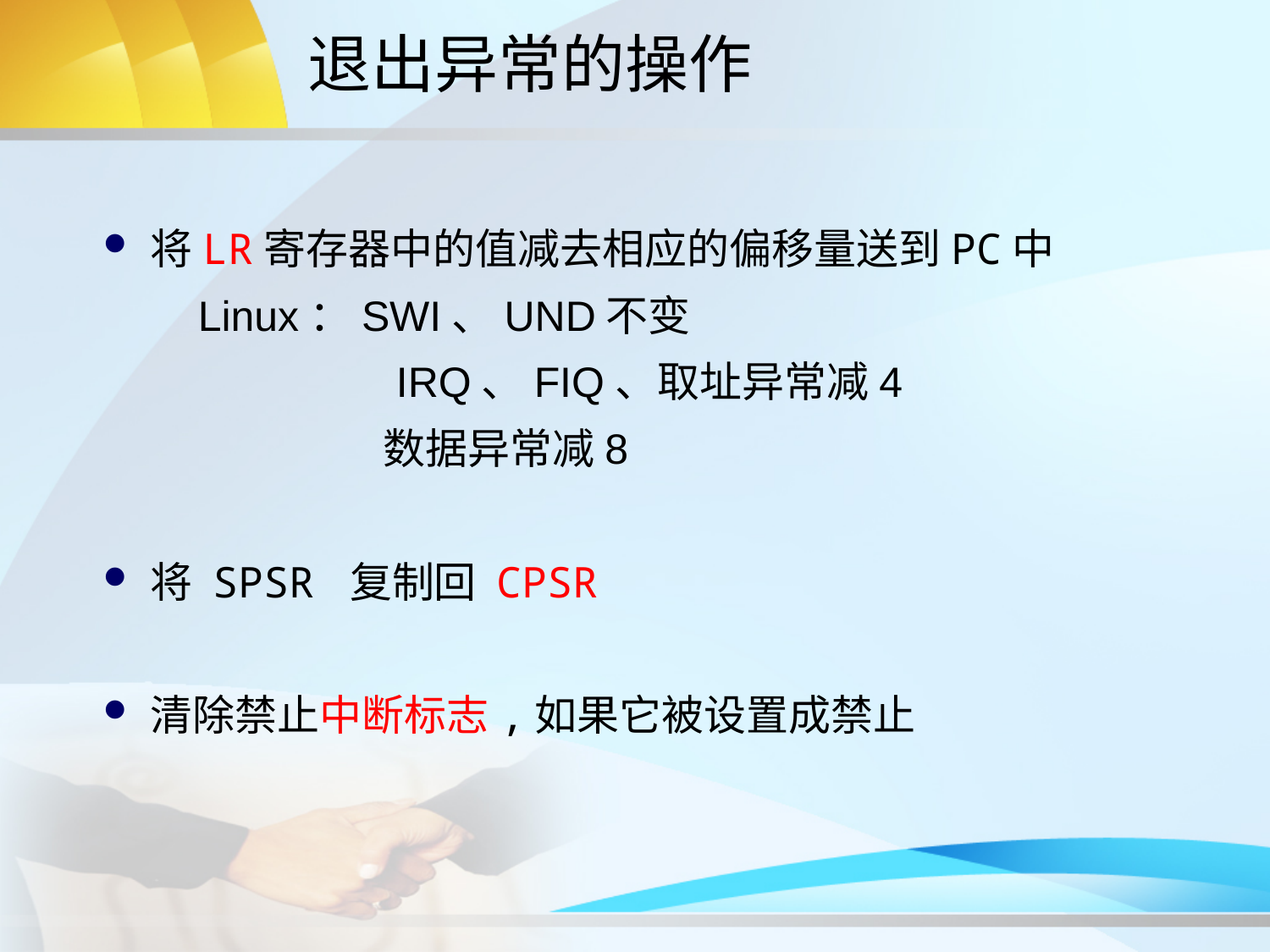

# 退出异常的操作
将LR寄存器中的值减去相应的偏移量送到PC中
        Linux：SWI、UND不变
         	          IRQ、FIQ、取址异常减4
         	          数据异常减8

将 SPSR 复制回 CPSR

清除禁止中断标志,如果它被设置成禁止